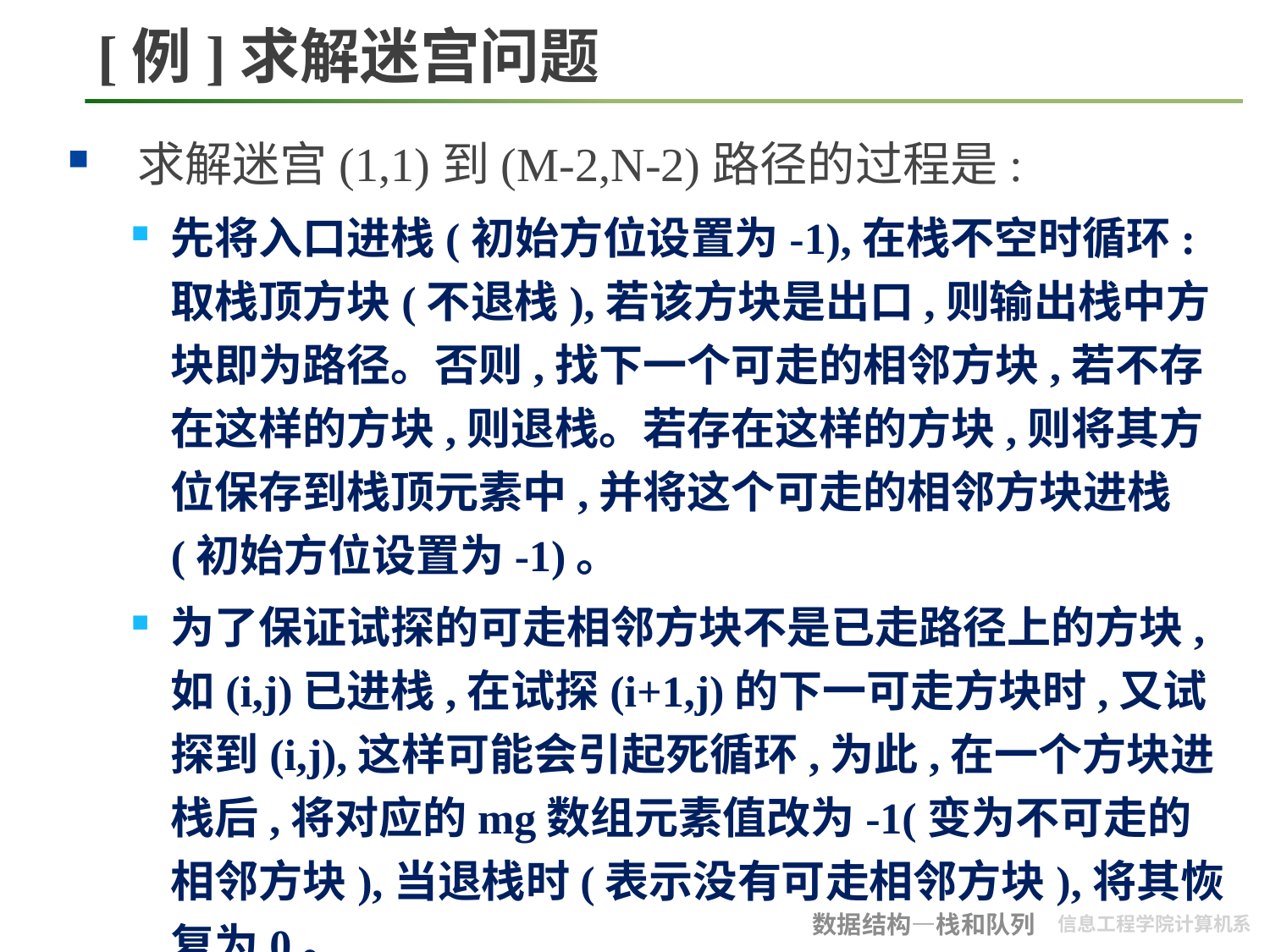

# [例]求解迷宫问题
 求解迷宫(1,1)到(M-2,N-2)路径的过程是:
先将入口进栈(初始方位设置为-1),在栈不空时循环:取栈顶方块(不退栈),若该方块是出口,则输出栈中方块即为路径。否则,找下一个可走的相邻方块,若不存在这样的方块,则退栈。若存在这样的方块,则将其方位保存到栈顶元素中,并将这个可走的相邻方块进栈(初始方位设置为-1)。
为了保证试探的可走相邻方块不是已走路径上的方块,如(i,j)已进栈,在试探(i+1,j)的下一可走方块时,又试探到(i,j),这样可能会引起死循环,为此,在一个方块进栈后,将对应的mg数组元素值改为-1(变为不可走的相邻方块),当退栈时(表示没有可走相邻方块),将其恢复为0。